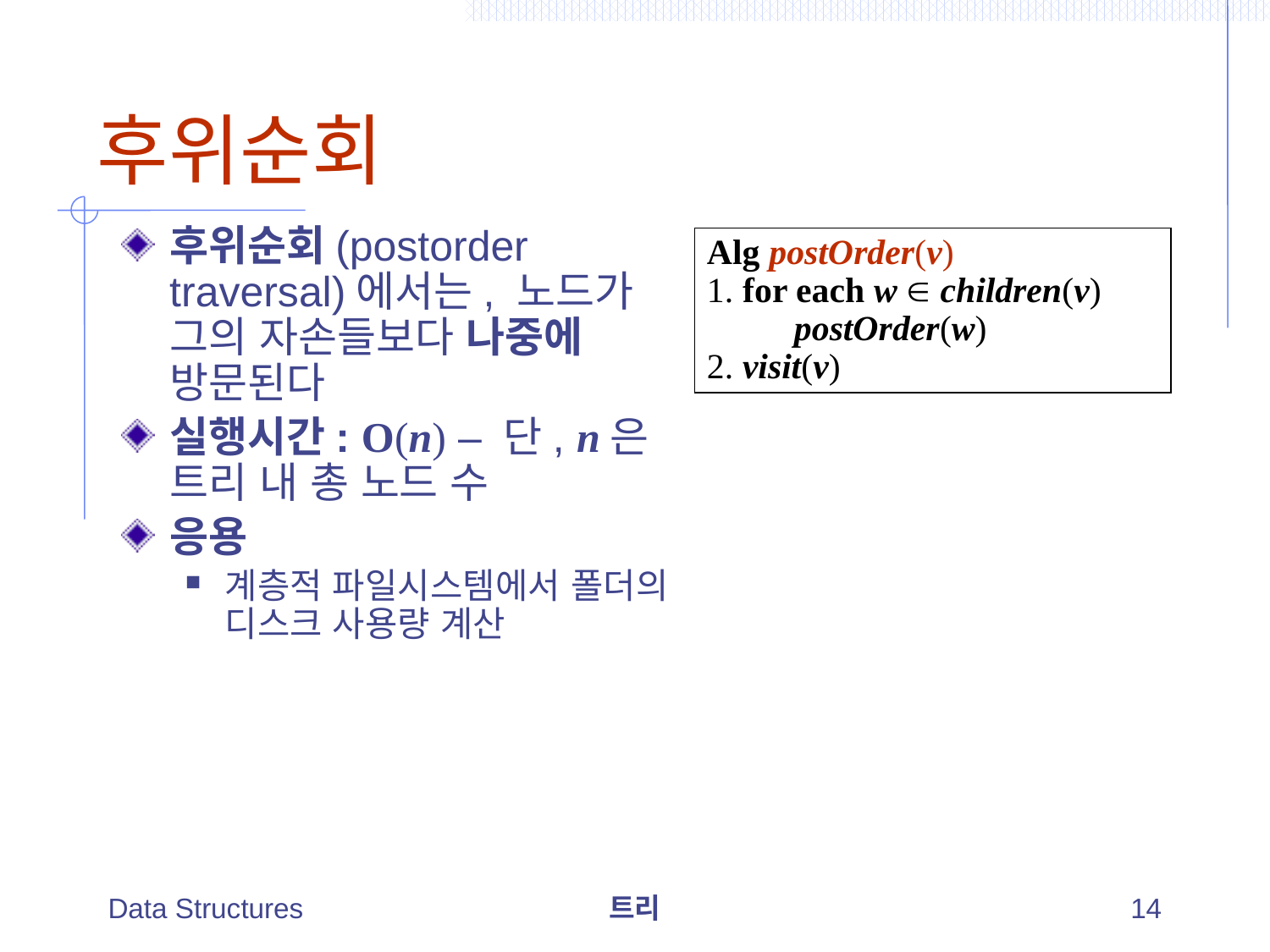

# 후위순회
후위순회(postorder traversal)에서는, 노드가 그의 자손들보다 나중에 방문된다
실행시간: O(n) – 단, n은 트리 내 총 노드 수
응용
계층적 파일시스템에서 폴더의 디스크 사용량 계산
Alg postOrder(v)
1. for each w ∈ children(v)
		postOrder(w)
2. visit(v)
Data Structures
트리
14